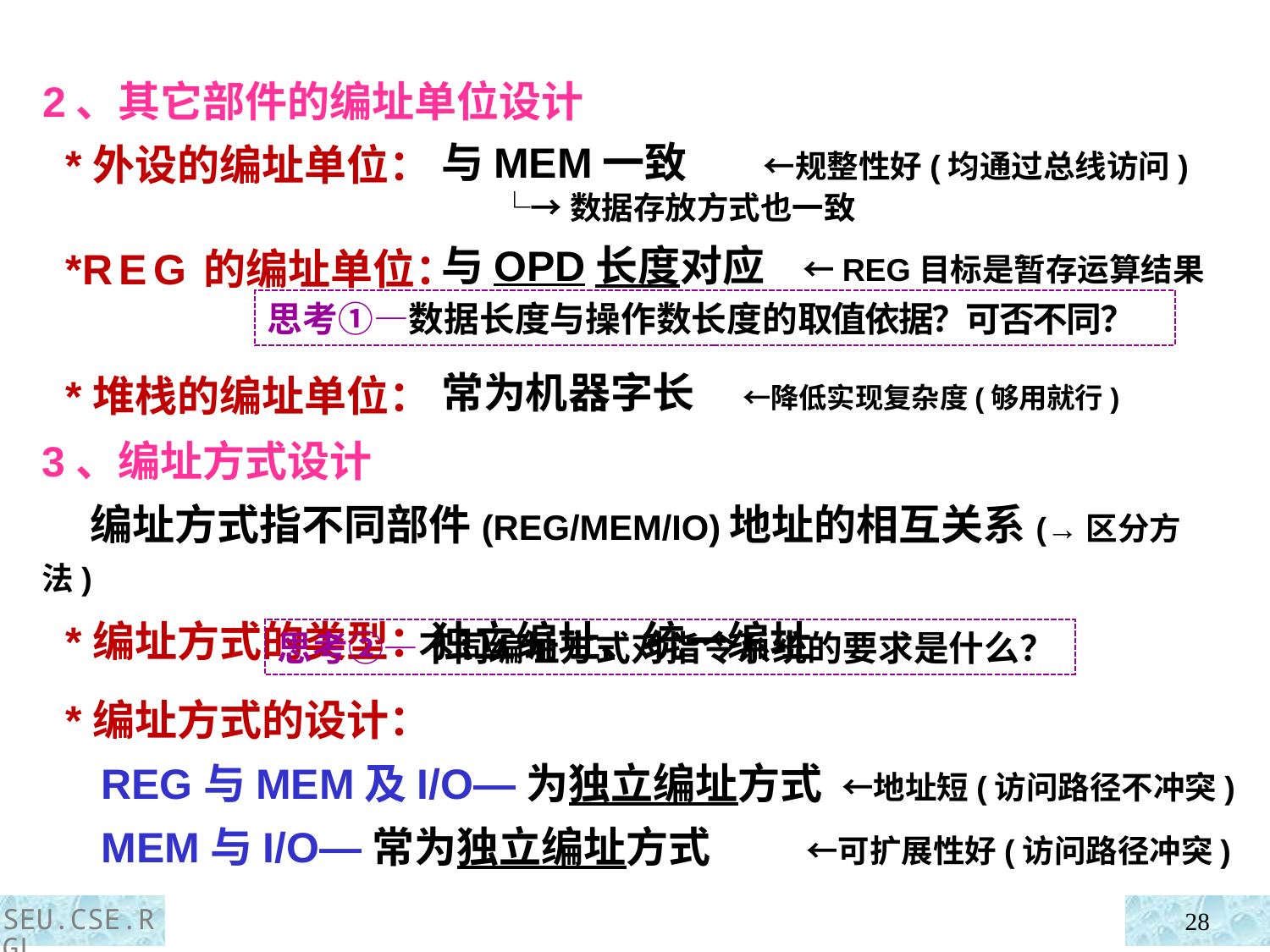

2、其它部件的编址单位设计
  *外设的编址单位：

  *REG的编址单位：

  *堆栈的编址单位：
与MEM一致        ←规整性好(均通过总线访问)
        └→数据存放方式也一致
与OPD长度对应    ←REG目标是暂存运算结果

常为机器字长     ←降低实现复杂度(够用就行)
思考①—数据长度与操作数长度的取值依据？可否不同？
3、编址方式设计
    编址方式指不同部件(REG/MEM/IO)地址的相互关系(→区分方法)
  *编址方式的类型：独立编址、统一编址
思考②—不同编址方式对指令系统的要求是什么？
  *编址方式的设计：
     REG与MEM及I/O—为独立编址方式  ←地址短(访问路径不冲突)
     MEM与I/O—常为独立编址方式          ←可扩展性好(访问路径冲突)
SEU.CSE.RGL
28